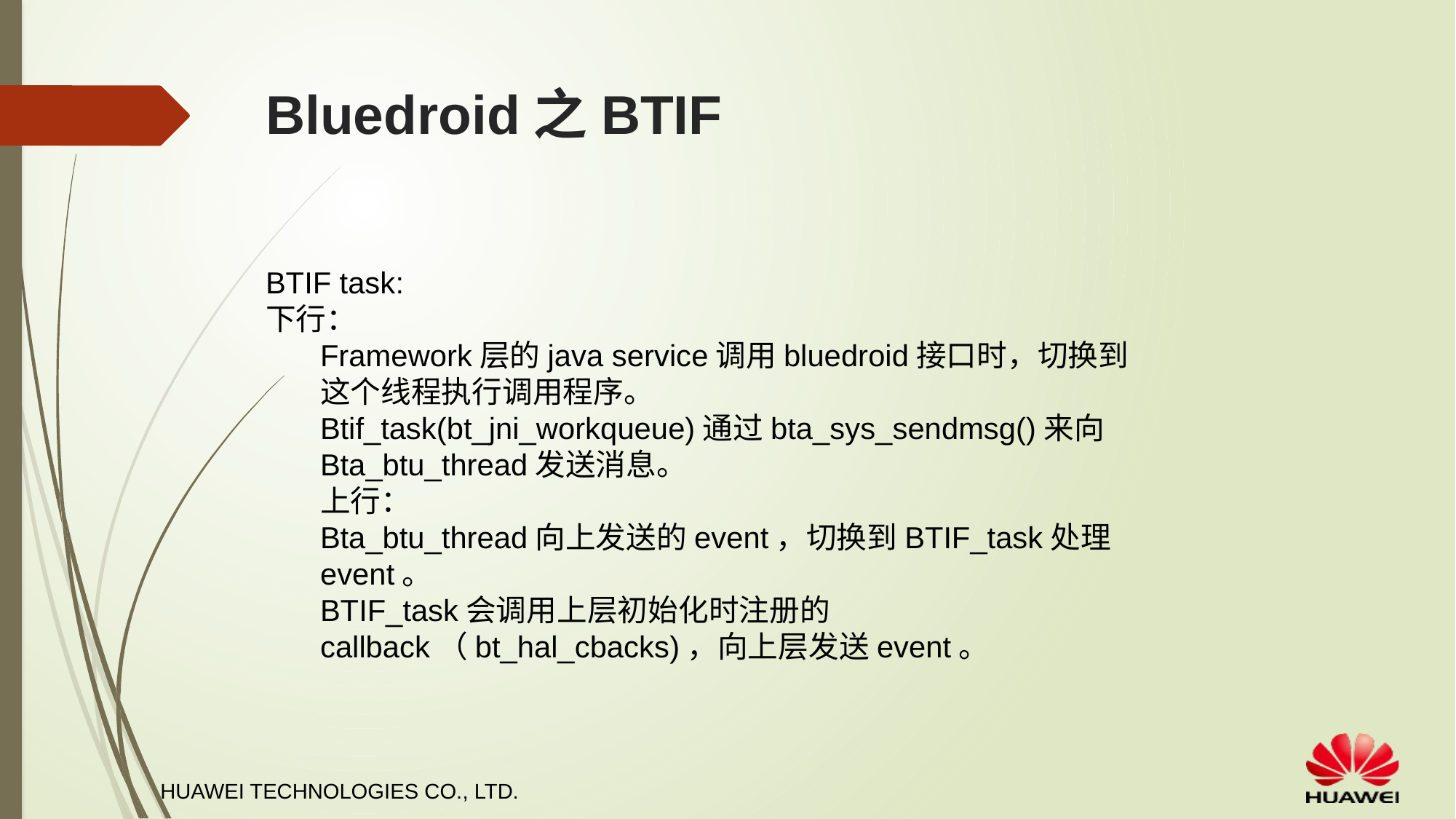

# Bluedroid之BTIF
BTIF task:
下行：
Framework层的java service调用bluedroid接口时，切换到这个线程执行调用程序。
Btif_task(bt_jni_workqueue)通过bta_sys_sendmsg()来向Bta_btu_thread发送消息。
上行：
Bta_btu_thread向上发送的event，切换到BTIF_task处理event。
BTIF_task会调用上层初始化时注册的callback（bt_hal_cbacks)，向上层发送event。